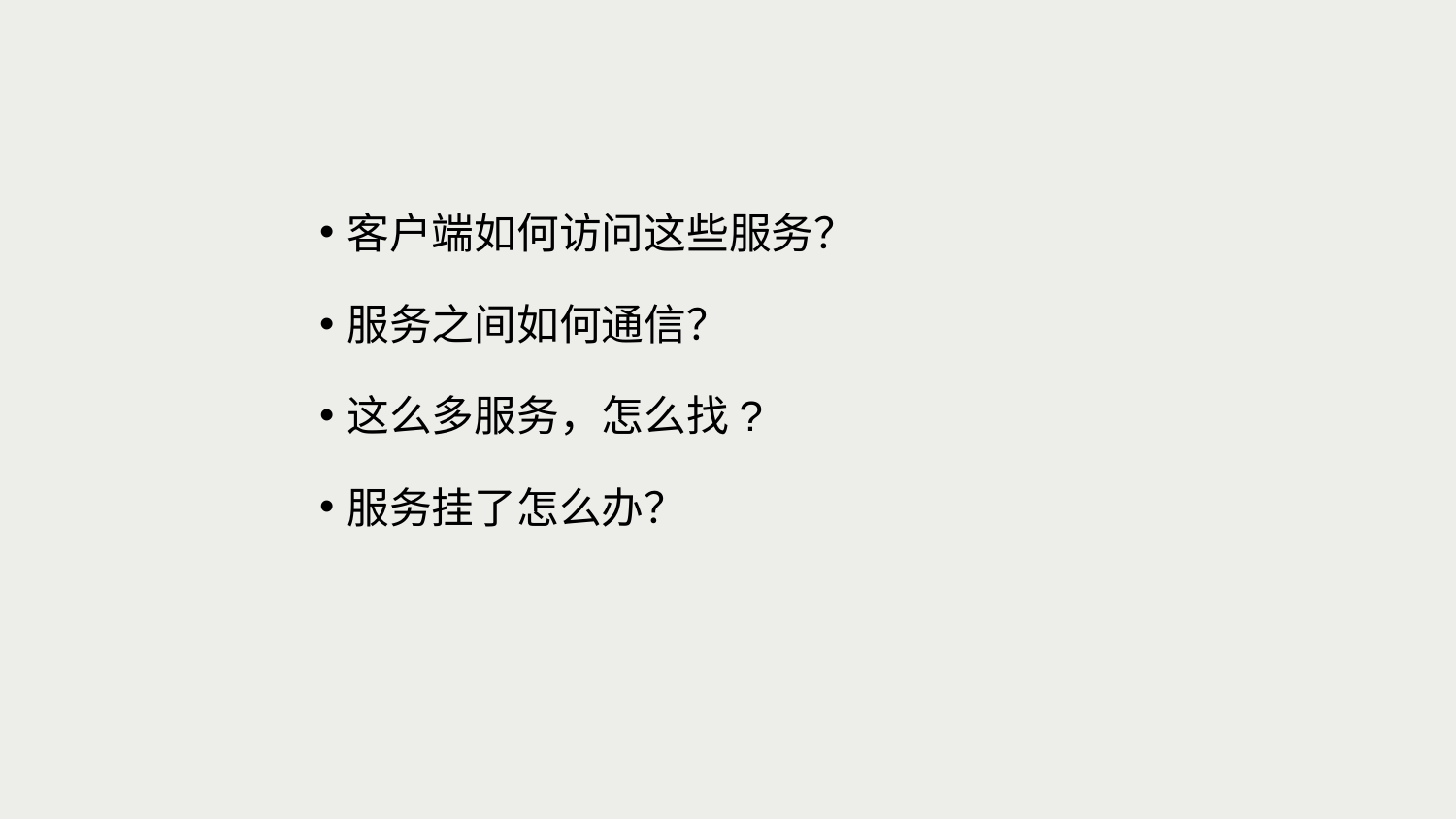

客户端如何访问这些服务？
服务之间如何通信？
这么多服务，怎么找?
服务挂了怎么办？